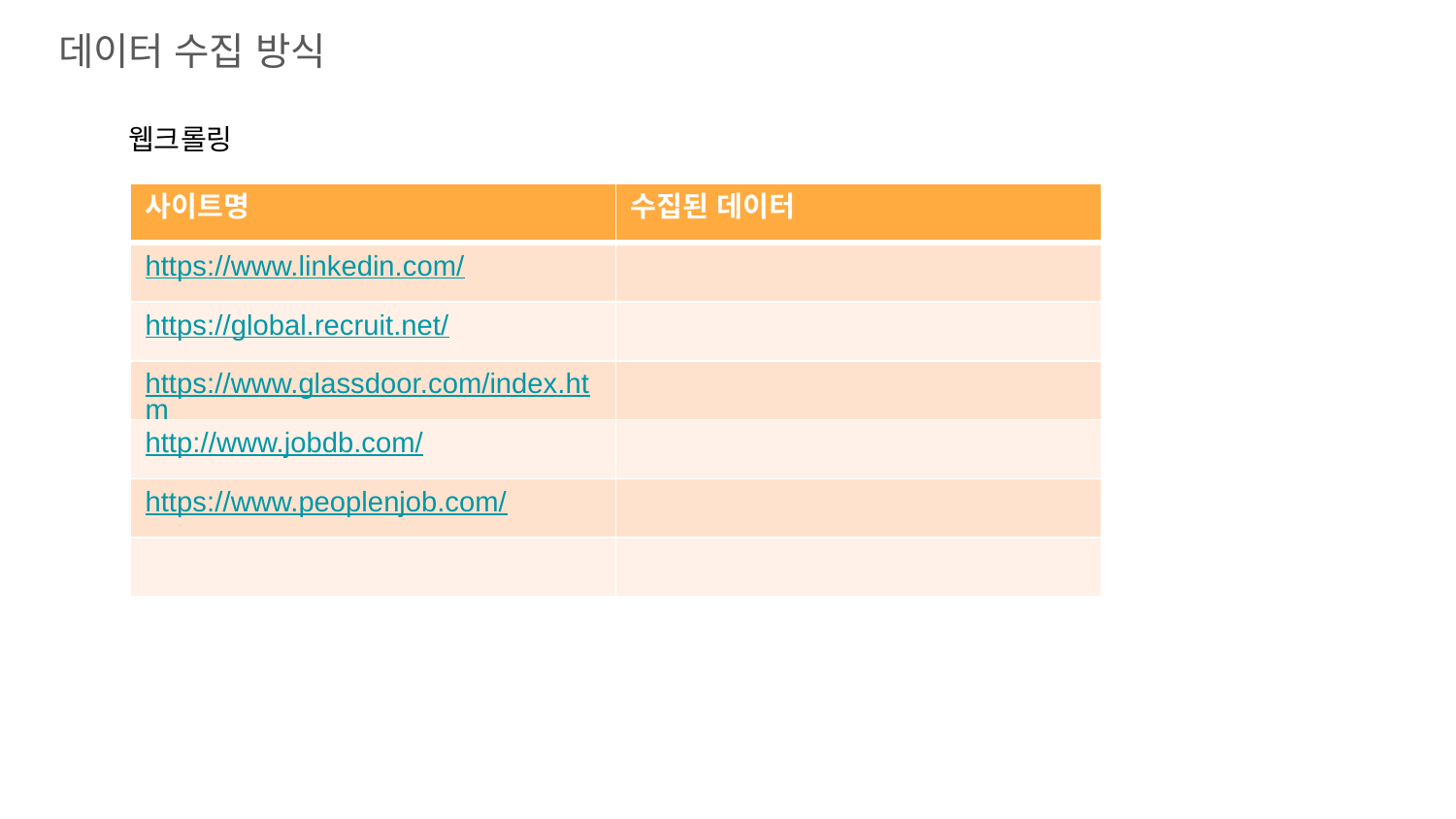

데이터 수집 방식

웹크롤링

| 사이트명 | 수집된 데이터 |
| --- | --- |
| https://www.linkedin.com/ |  |
| https://global.recruit.net/ |  |
| https://www.glassdoor.com/index.htm |  |
| http://www.jobdb.com/ |  |
| https://www.peoplenjob.com/ |  |
|  |  |